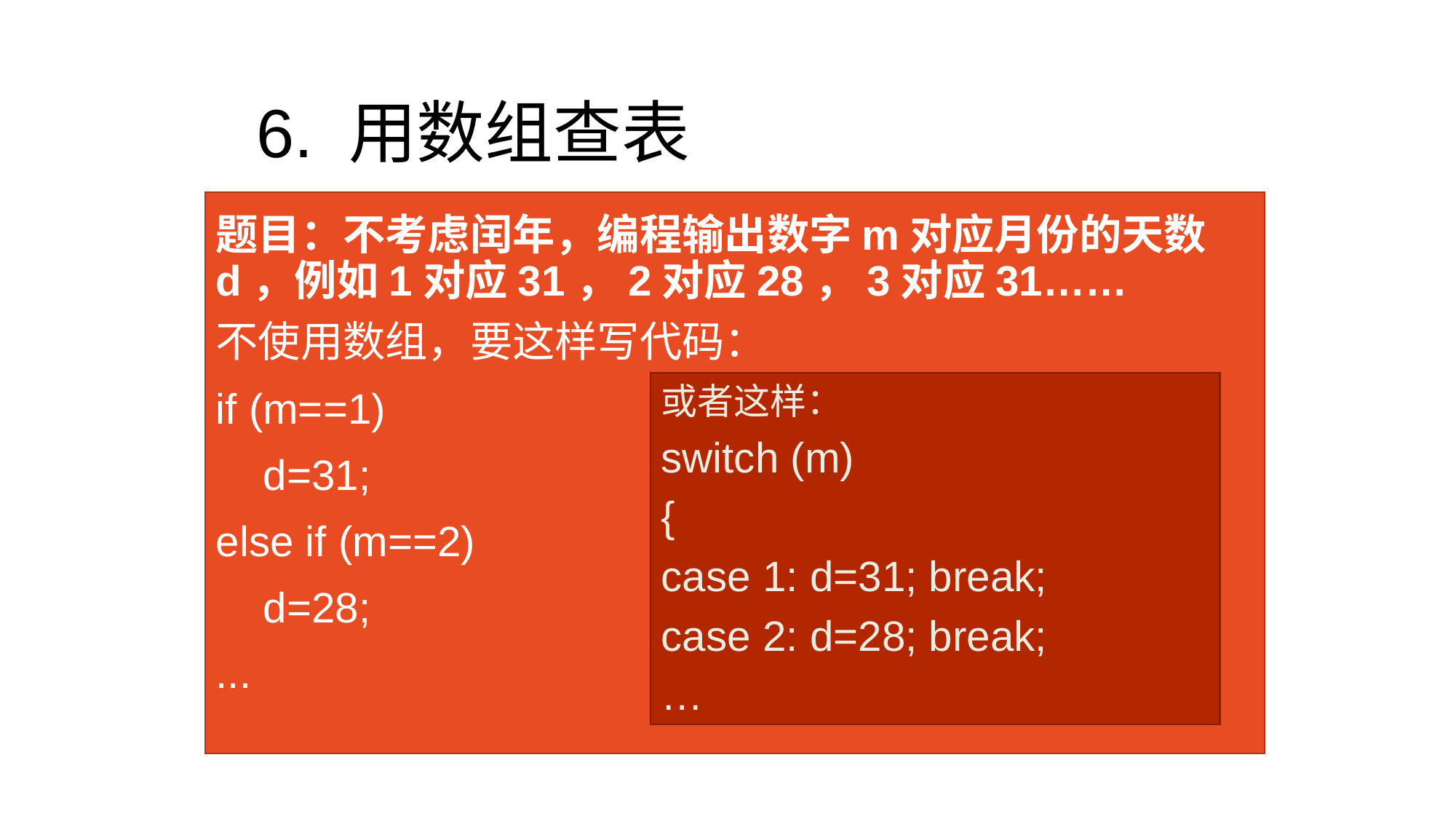

# 6. 用数组查表
题目：不考虑闰年，编程输出数字m对应月份的天数d，例如1对应31，2对应28，3对应31……
不使用数组，要这样写代码：
if (m==1)
    d=31;
else if (m==2)
    d=28;
...

或者这样：
switch (m)
{
case 1: d=31; break;
case 2: d=28; break;
…